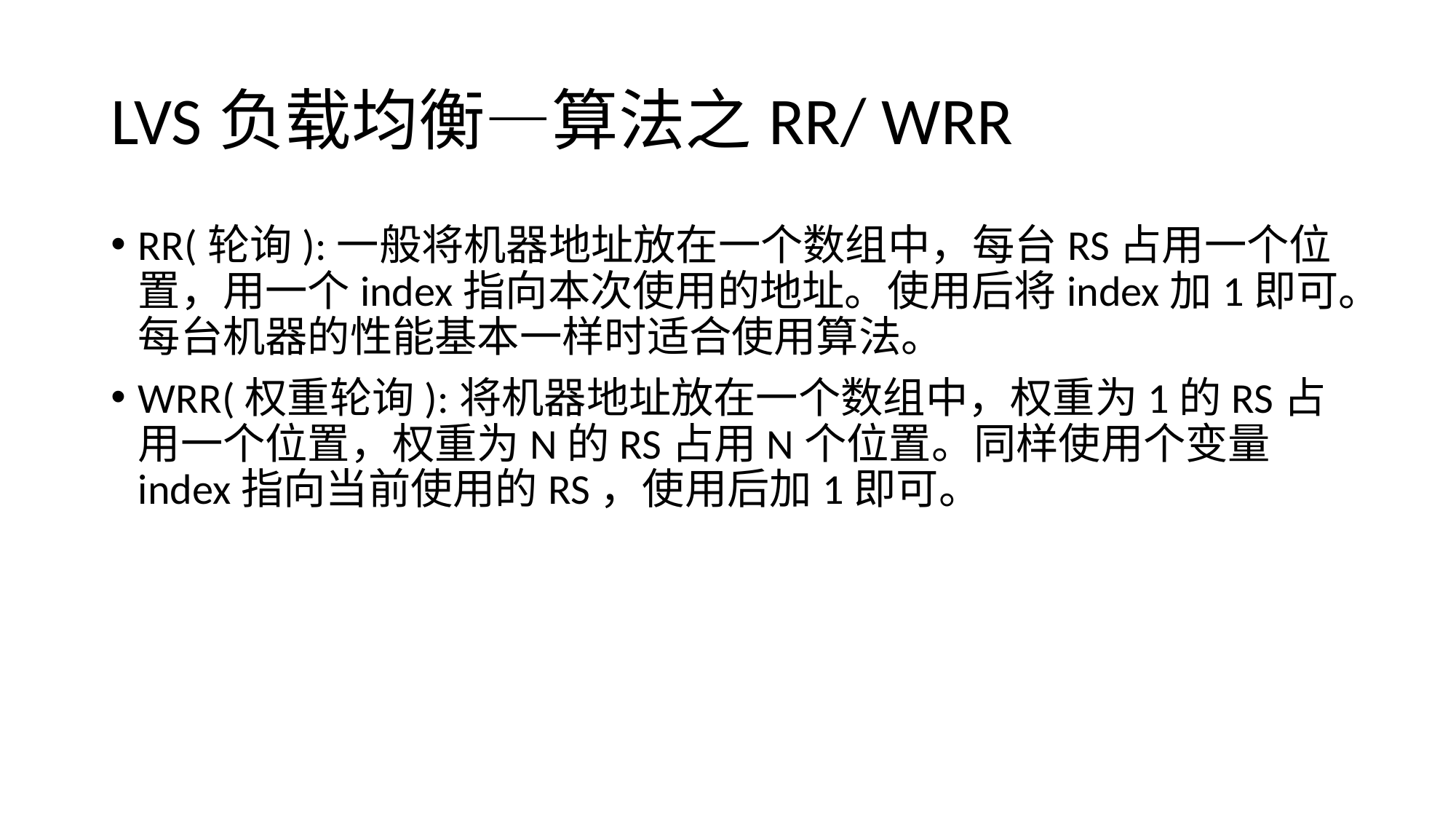

# LVS负载均衡—算法之RR/ WRR
RR(轮询):一般将机器地址放在一个数组中，每台RS占用一个位置，用一个index指向本次使用的地址。使用后将index加1即可。每台机器的性能基本一样时适合使用算法。
WRR(权重轮询):将机器地址放在一个数组中，权重为1的RS占用一个位置，权重为N的RS占用N个位置。同样使用个变量index指向当前使用的RS，使用后加1即可。